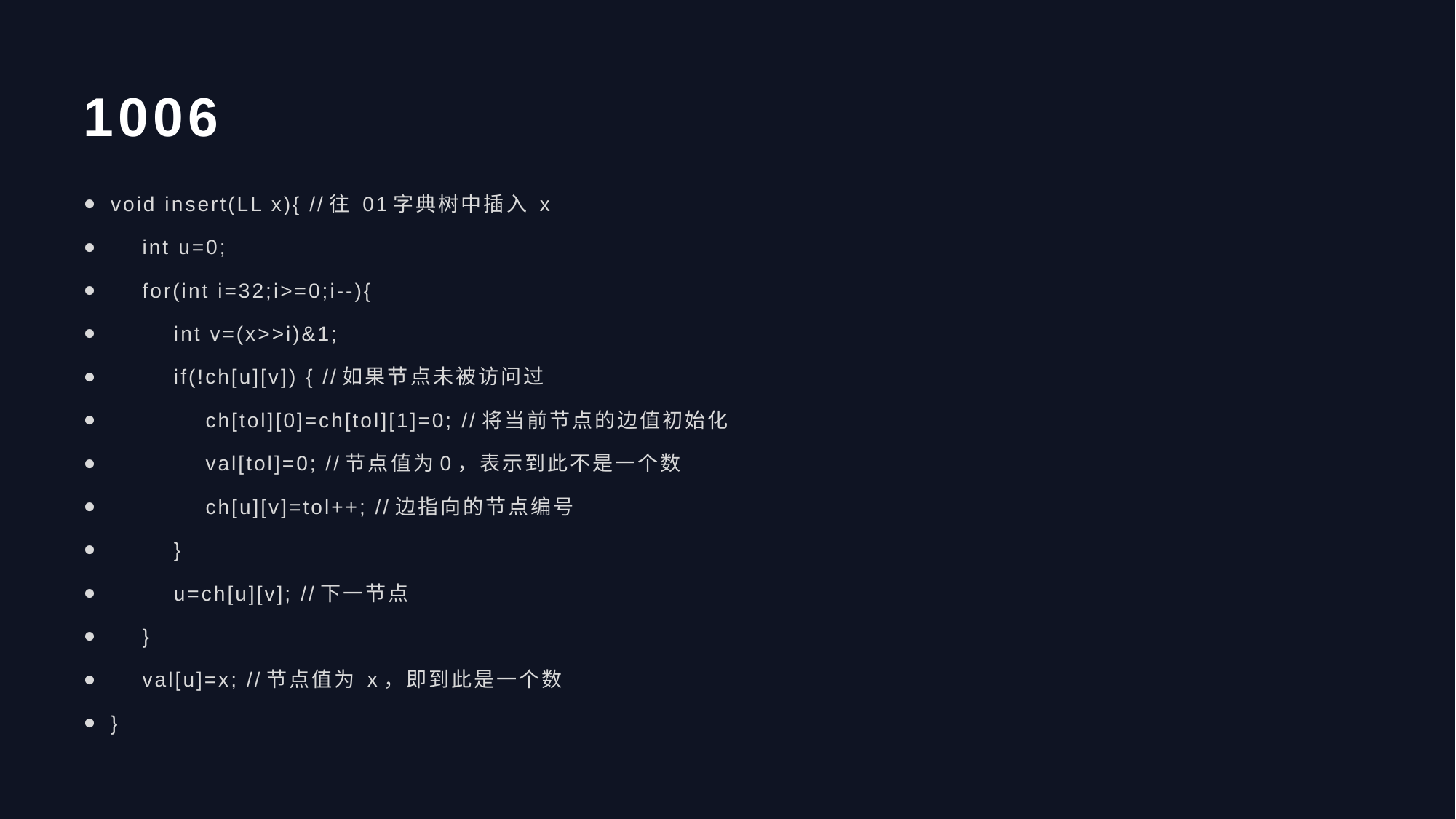

# 1006
void insert(LL x){ //往 01字典树中插入 x
    int u=0;
    for(int i=32;i>=0;i--){
        int v=(x>>i)&1;
        if(!ch[u][v]) { //如果节点未被访问过
            ch[tol][0]=ch[tol][1]=0; //将当前节点的边值初始化
            val[tol]=0; //节点值为0，表示到此不是一个数
            ch[u][v]=tol++; //边指向的节点编号
        }
        u=ch[u][v]; //下一节点
    }
    val[u]=x; //节点值为 x，即到此是一个数
}